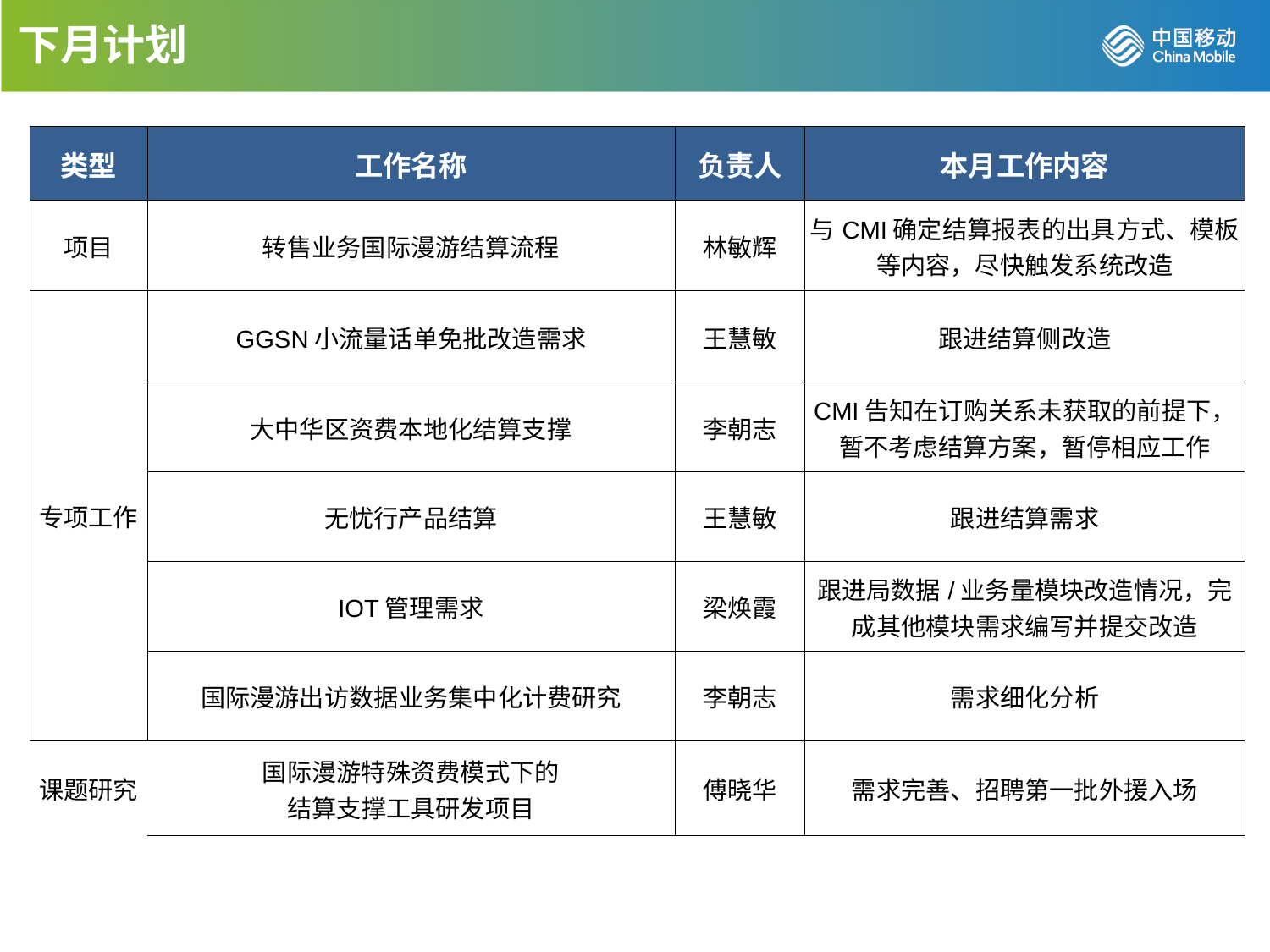

下月计划
| 类型 | 工作名称 | 负责人 | 本月工作内容 |
| --- | --- | --- | --- |
| 项目 | 转售业务国际漫游结算流程 | 林敏辉 | 与CMI确定结算报表的出具方式、模板等内容，尽快触发系统改造 |
| 专项工作 | GGSN小流量话单免批改造需求 | 王慧敏 | 跟进结算侧改造 |
|  | 大中华区资费本地化结算支撑 | 李朝志 | CMI告知在订购关系未获取的前提下，暂不考虑结算方案，暂停相应工作 |
|  | 无忧行产品结算 | 王慧敏 | 跟进结算需求 |
|  | IOT管理需求 | 梁焕霞 | 跟进局数据/业务量模块改造情况，完成其他模块需求编写并提交改造 |
|  | 国际漫游出访数据业务集中化计费研究 | 李朝志 | 需求细化分析 |
| 课题研究 | 国际漫游特殊资费模式下的 结算支撑工具研发项目 | 傅晓华 | 需求完善、招聘第一批外援入场 |